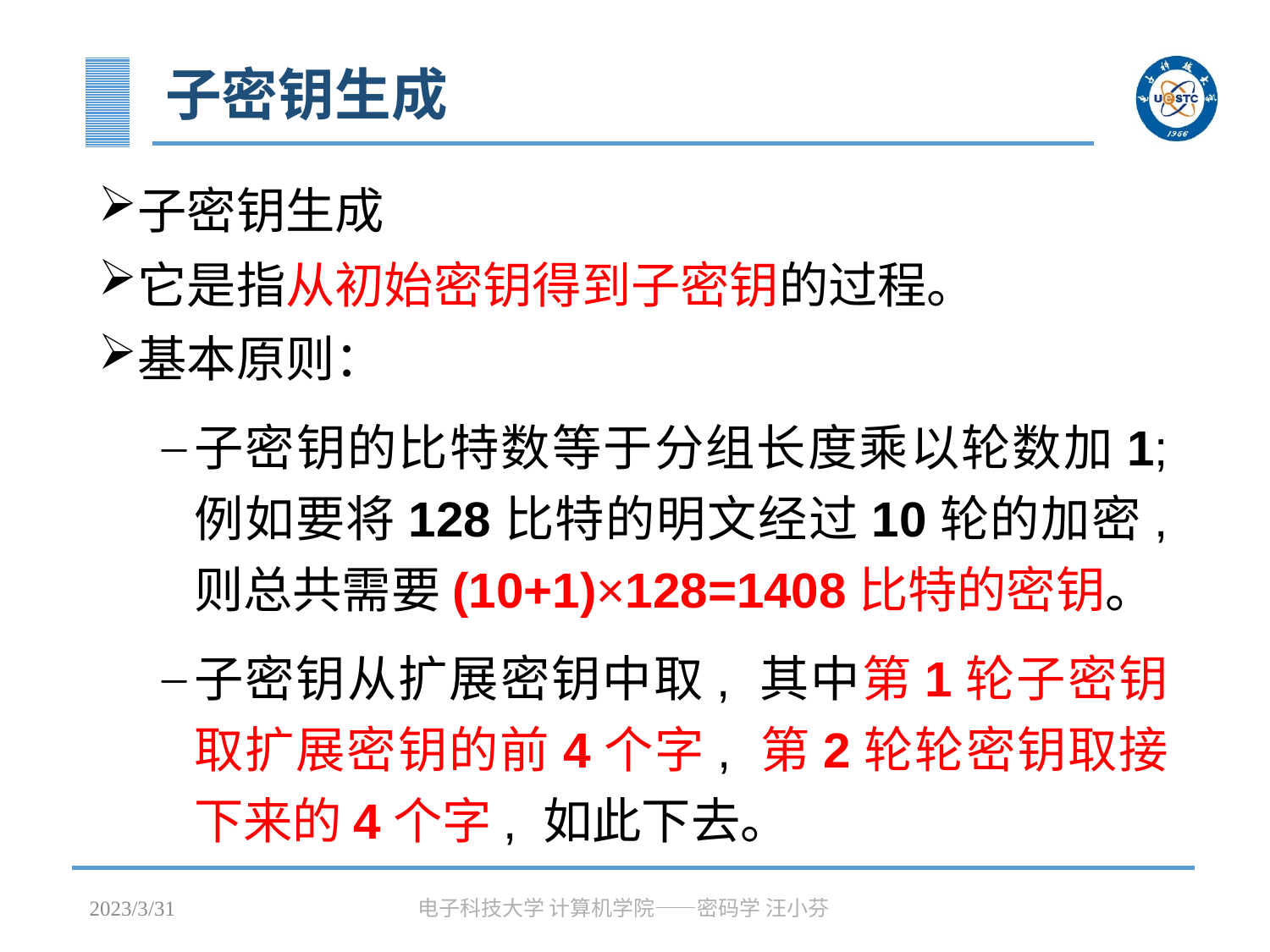

# 子密钥生成
子密钥生成
它是指从初始密钥得到子密钥的过程。
基本原则：
子密钥的比特数等于分组长度乘以轮数加1; 例如要将128比特的明文经过10轮的加密, 则总共需要(10+1)×128=1408比特的密钥。
子密钥从扩展密钥中取, 其中第1轮子密钥取扩展密钥的前4个字, 第2轮轮密钥取接下来的4个字, 如此下去。
2023/3/31
电子科技大学 计算机学院——密码学 汪小芬